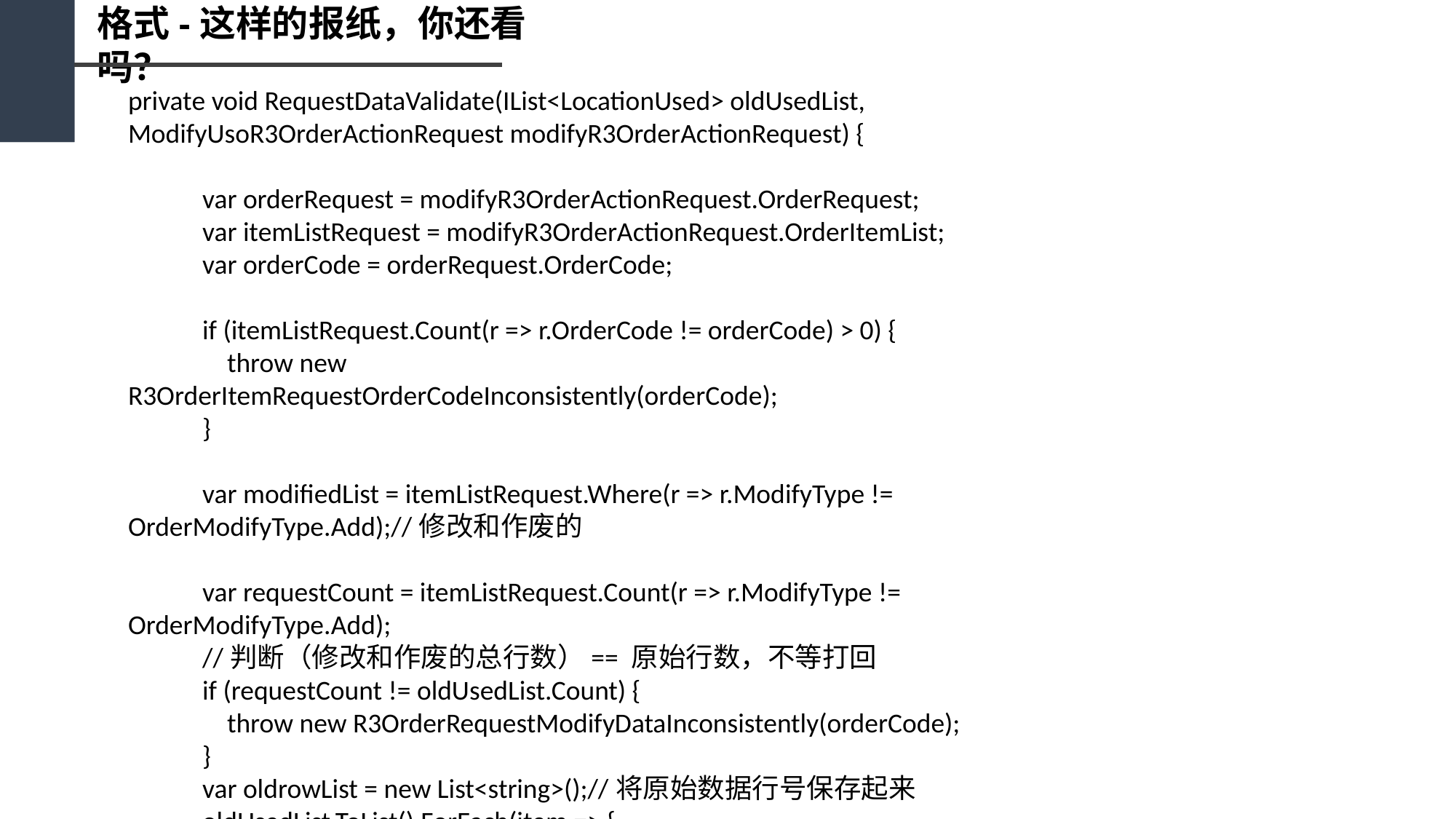

格式-这样的报纸，你还看吗？
private void RequestDataValidate(IList<LocationUsed> oldUsedList, ModifyUsoR3OrderActionRequest modifyR3OrderActionRequest) {

            var orderRequest = modifyR3OrderActionRequest.OrderRequest;
            var itemListRequest = modifyR3OrderActionRequest.OrderItemList;
            var orderCode = orderRequest.OrderCode;

            if (itemListRequest.Count(r => r.OrderCode != orderCode) > 0) {
                throw new R3OrderItemRequestOrderCodeInconsistently(orderCode);
            }

            var modifiedList = itemListRequest.Where(r => r.ModifyType != OrderModifyType.Add);//修改和作废的

            var requestCount = itemListRequest.Count(r => r.ModifyType != OrderModifyType.Add);
            //判断（修改和作废的总行数）== 原始行数，不等打回
            if (requestCount != oldUsedList.Count) {
                throw new R3OrderRequestModifyDataInconsistently(orderCode);
            }
            var oldrowList = new List<string>();//将原始数据行号保存起来
            oldUsedList.ToList().ForEach(item => {
                oldrowList.Add(item.BillRowNum);
            });

            int findCount = 0;
            modifiedList.ToList().ForEach(item => {
                if (!oldrowList.Contains(item.RowNum)) //如果原始数据中没有请求中的行号，则数据异常
                {
                    throw new R3OrderRequestModifyDataInconsistently(orderCode);
                }
                var materialKey = item.MaterialCode.ToMaterialKey(item.BatchCode, item.Bom);
                //这里是根据行号判断物料和修改前的数量 是否和请求一致
                findCount = findCount + oldUsedList.Count(
                    n => n.BillRowNum == item.RowNum && n.MaterialKey == materialKey && n.UsedNum == item.BeforeQuantity);
            });

            if (findCount != requestCount) {
                throw new R3OrderRequestModifyDataInconsistently(orderCode);
            }

            //判断主表为作废时，明细表必须为作废
            if (orderRequest.ModifyType == OrderModifyType.Remove) {
                if (itemListRequest.Count(r => r.ModifyType != OrderModifyType.Remove) > 0) {
                    throw new R3OrderRequestModifyTypeInconsistently(orderCode);
                }
            }
            //物料修改状态为作废时，修改后的值必须为0
            itemListRequest.Where(r => r.ModifyType == OrderModifyType.Remove).ToList().ForEach(item => {
                if (item.AfterQuantity != 0) {
                    throw new R3OrderItemRequestAfterQuantityInvalid(orderCode, item.RowNum);
                }
                //判断物料作废时，老的单据上有占用执行数时，打回
                var materialKey = item.MaterialCode.ToMaterialKey(item.BatchCode, item.Bom);
                if (
                    oldUsedList.Count(
                        r => r.MaterialKey == materialKey && r.BillRowNum == item.RowNum && r.ExecutedNum != 0) > 0) {
                    throw new R3OrderItemRequestExecutedNumInvalid(orderCode, item.RowNum);
                }
            });

        }